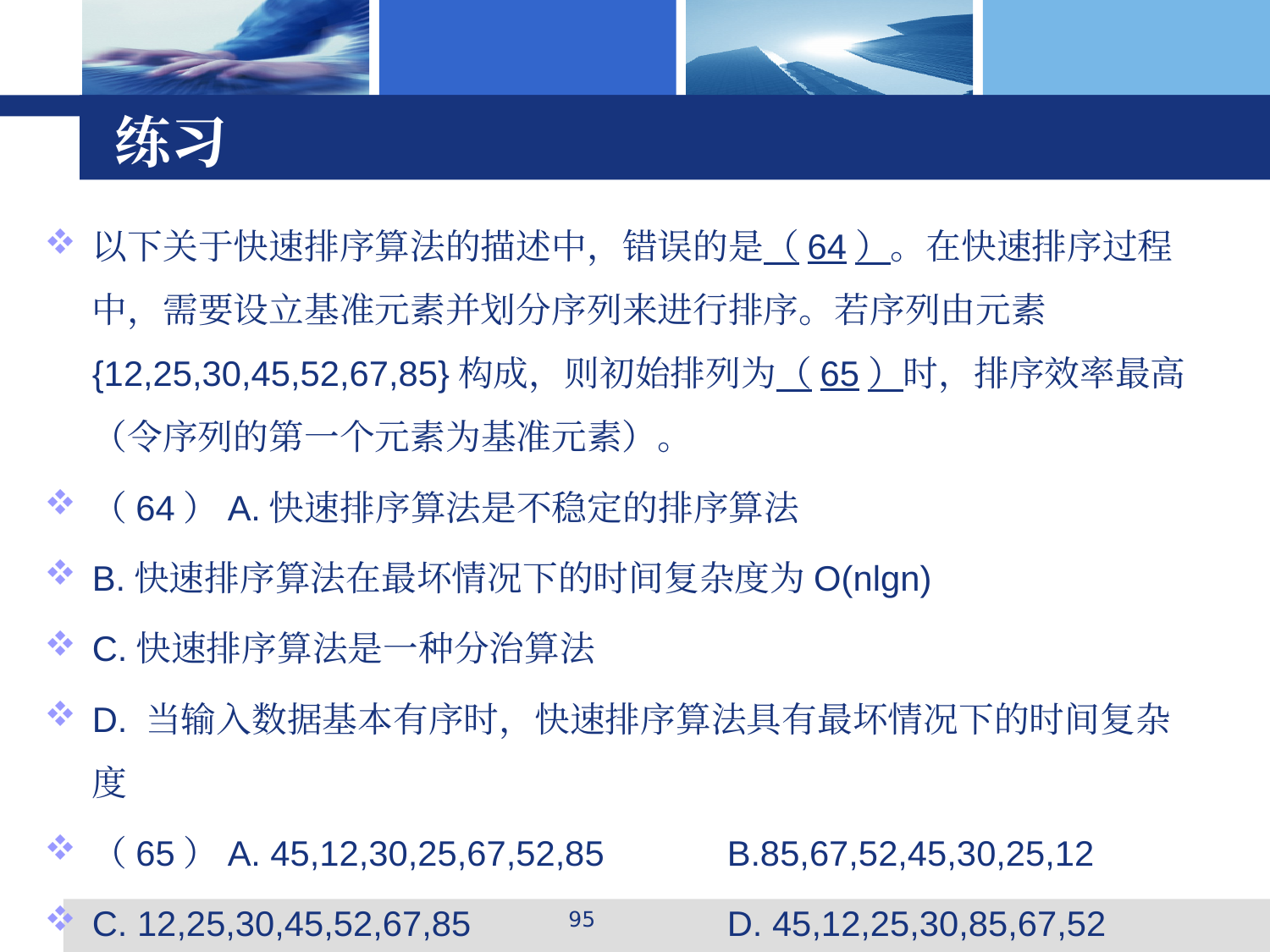

# 练习
以下关于快速排序算法的描述中，错误的是（64）。在快速排序过程中，需要设立基准元素并划分序列来进行排序。若序列由元素{12,25,30,45,52,67,85}构成，则初始排列为（65）时，排序效率最高（令序列的第一个元素为基准元素）。
（64）A.快速排序算法是不稳定的排序算法
B.快速排序算法在最坏情况下的时间复杂度为O(nlgn)
C.快速排序算法是一种分治算法
D. 当输入数据基本有序时，快速排序算法具有最坏情况下的时间复杂度
（65）A. 45,12,30,25,67,52,85    	B.85,67,52,45,30,25,12
C. 12,25,30,45,52,67,85    		D. 45,12,25,30,85,67,52

95